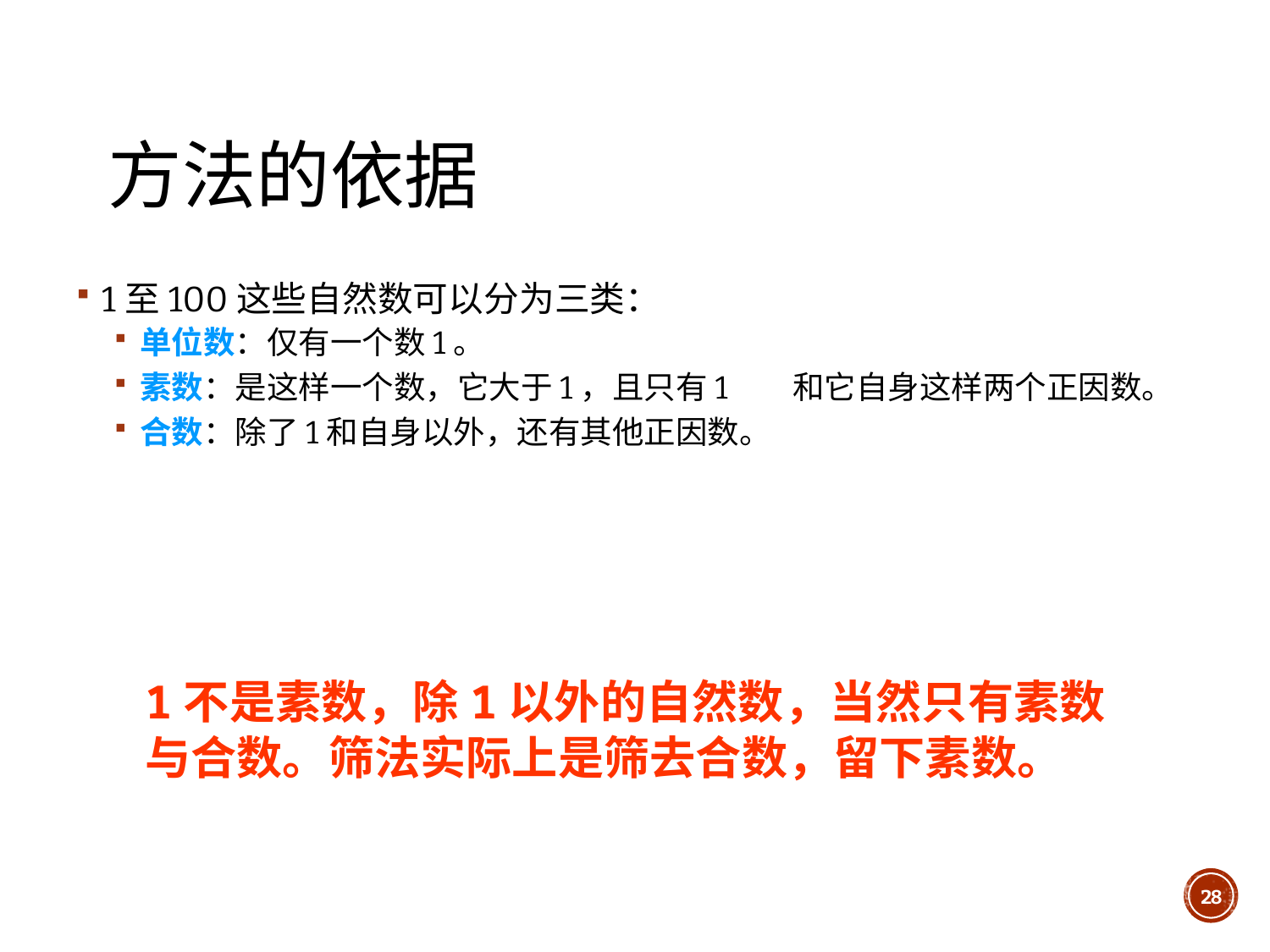

# 方法的依据
1至100这些自然数可以分为三类：
单位数：仅有一个数1。
素数：是这样一个数，它大于1，且只有1         和它自身这样两个正因数。
合数：除了1和自身以外，还有其他正因数。
	1不是素数，除1以外的自然数，当然只有素数与合数。筛法实际上是筛去合数，留下素数。
28